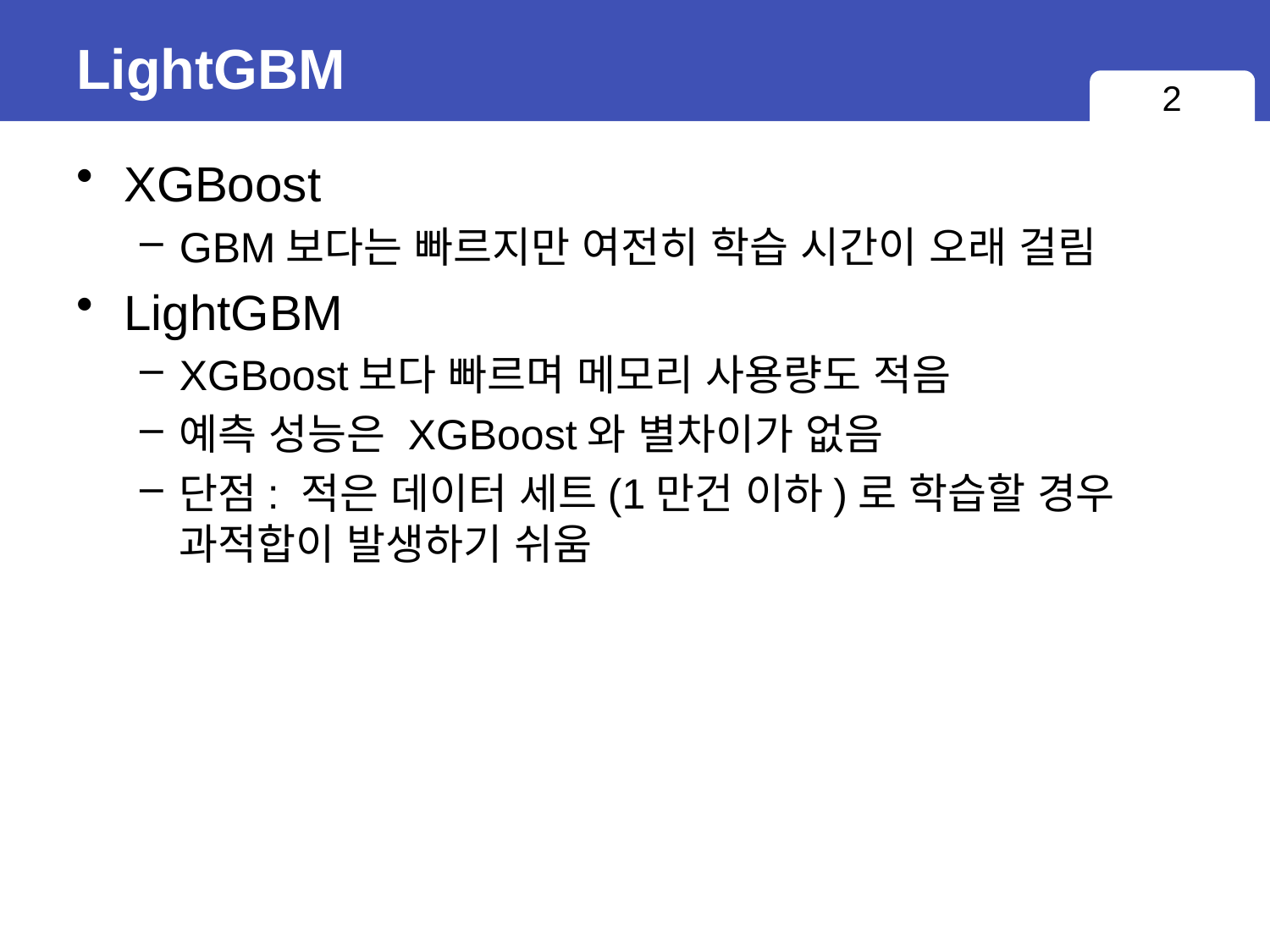

# LightGBM
2
XGBoost
GBM보다는 빠르지만 여전히 학습 시간이 오래 걸림
LightGBM
XGBoost보다 빠르며 메모리 사용량도 적음
예측 성능은 XGBoost와 별차이가 없음
단점: 적은 데이터 세트(1만건 이하)로 학습할 경우
과적합이 발생하기 쉬움